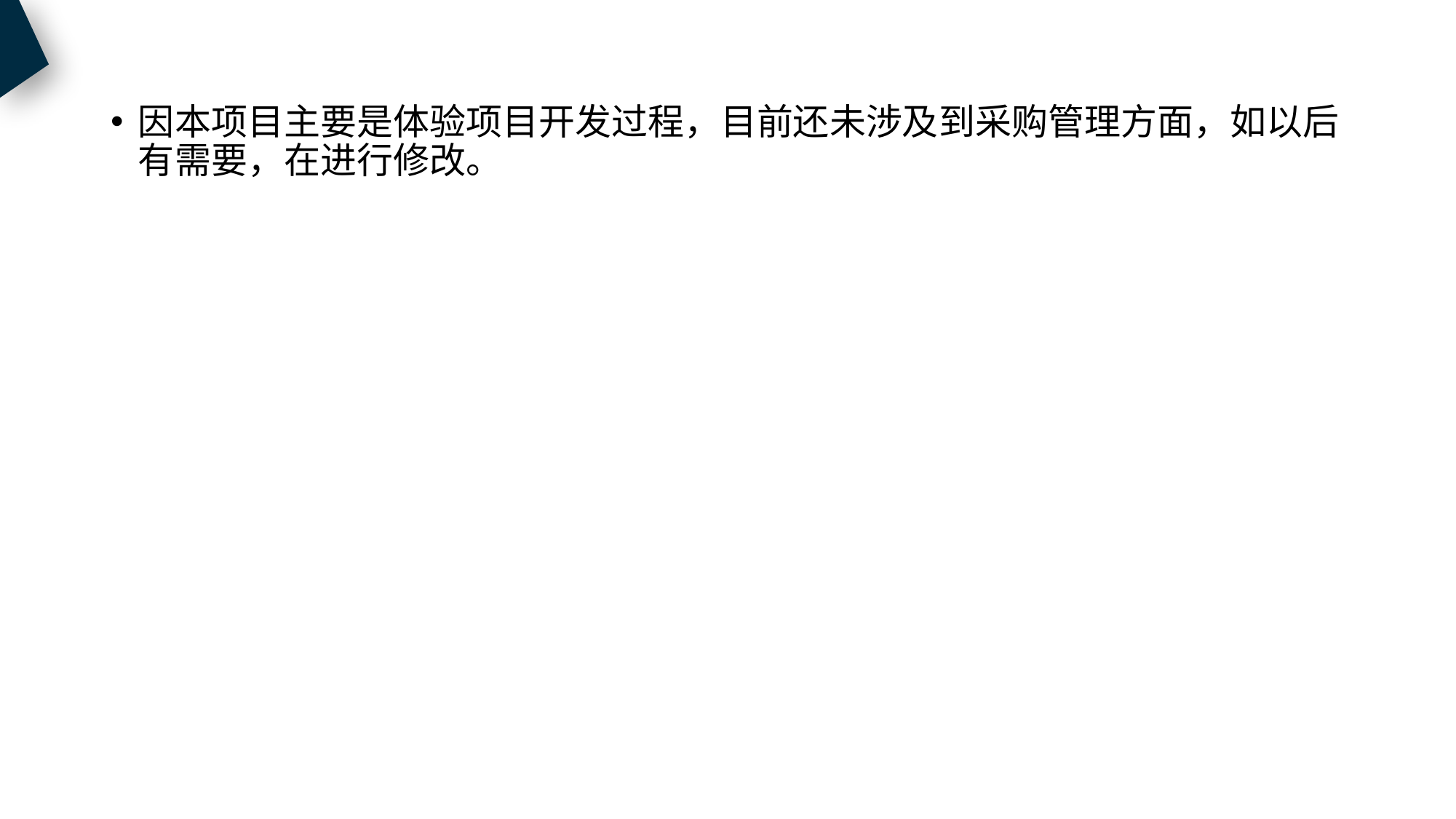

因本项目主要是体验项目开发过程，目前还未涉及到采购管理方面，如以后有需要，在进行修改。